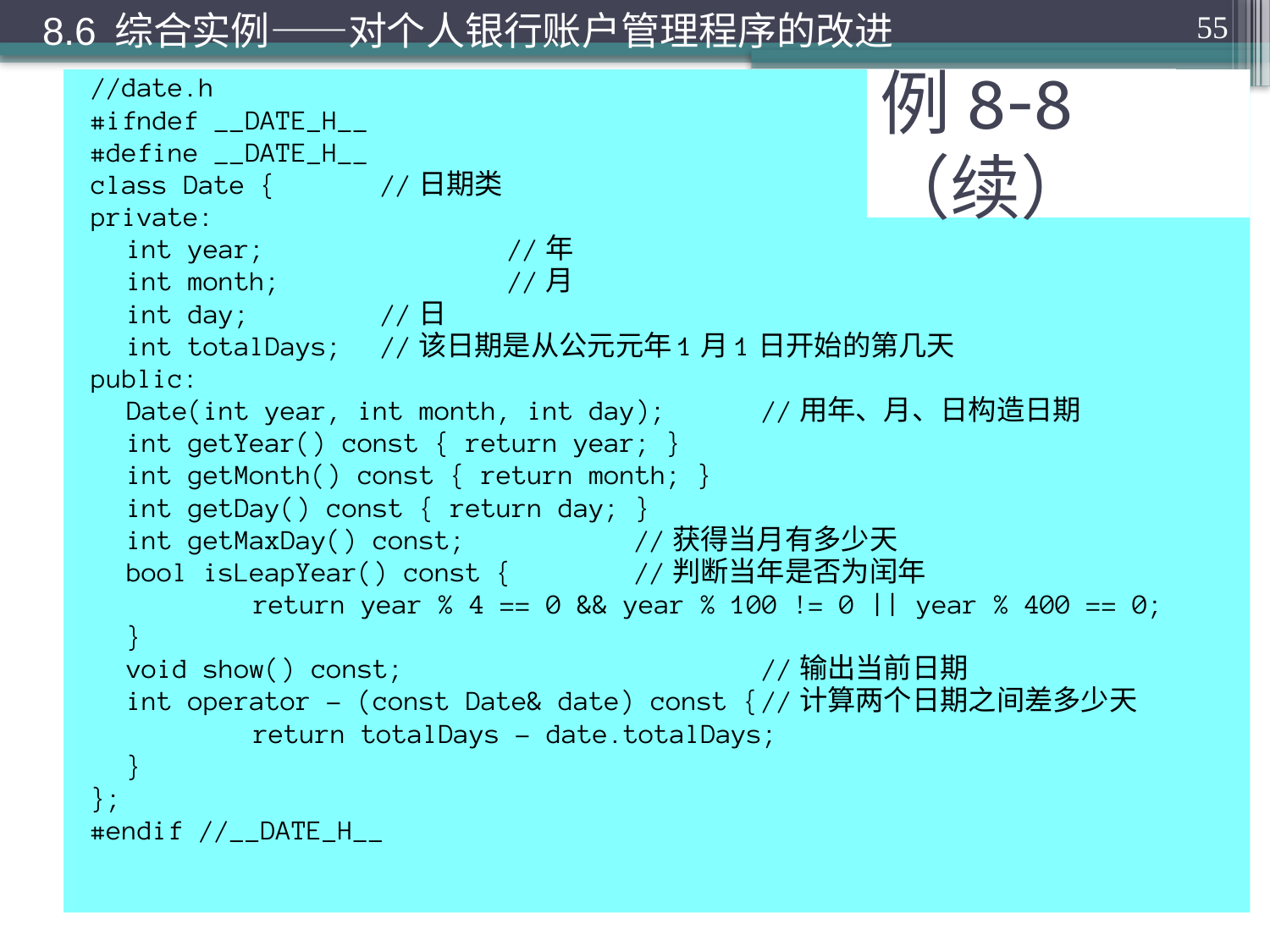

8.6 综合实例——对个人银行账户管理程序的改进
55
//date.h
#ifndef __DATE_H__
#define __DATE_H__
class Date {	//日期类
private:
	int year;		//年
	int month;		//月
	int day;		//日
	int totalDays;	//该日期是从公元元年1月1日开始的第几天
public:
	Date(int year, int month, int day);	//用年、月、日构造日期
	int getYear() const { return year; }
	int getMonth() const { return month; }
	int getDay() const { return day; }
	int getMaxDay() const;		//获得当月有多少天
	bool isLeapYear() const {	//判断当年是否为闰年
		return year % 4 == 0 && year % 100 != 0 || year % 400 == 0;
	}
	void show() const;			//输出当前日期
	int operator - (const Date& date) const {	//计算两个日期之间差多少天
		return totalDays - date.totalDays;
	}
};
#endif //__DATE_H__
# 例8-8（续）